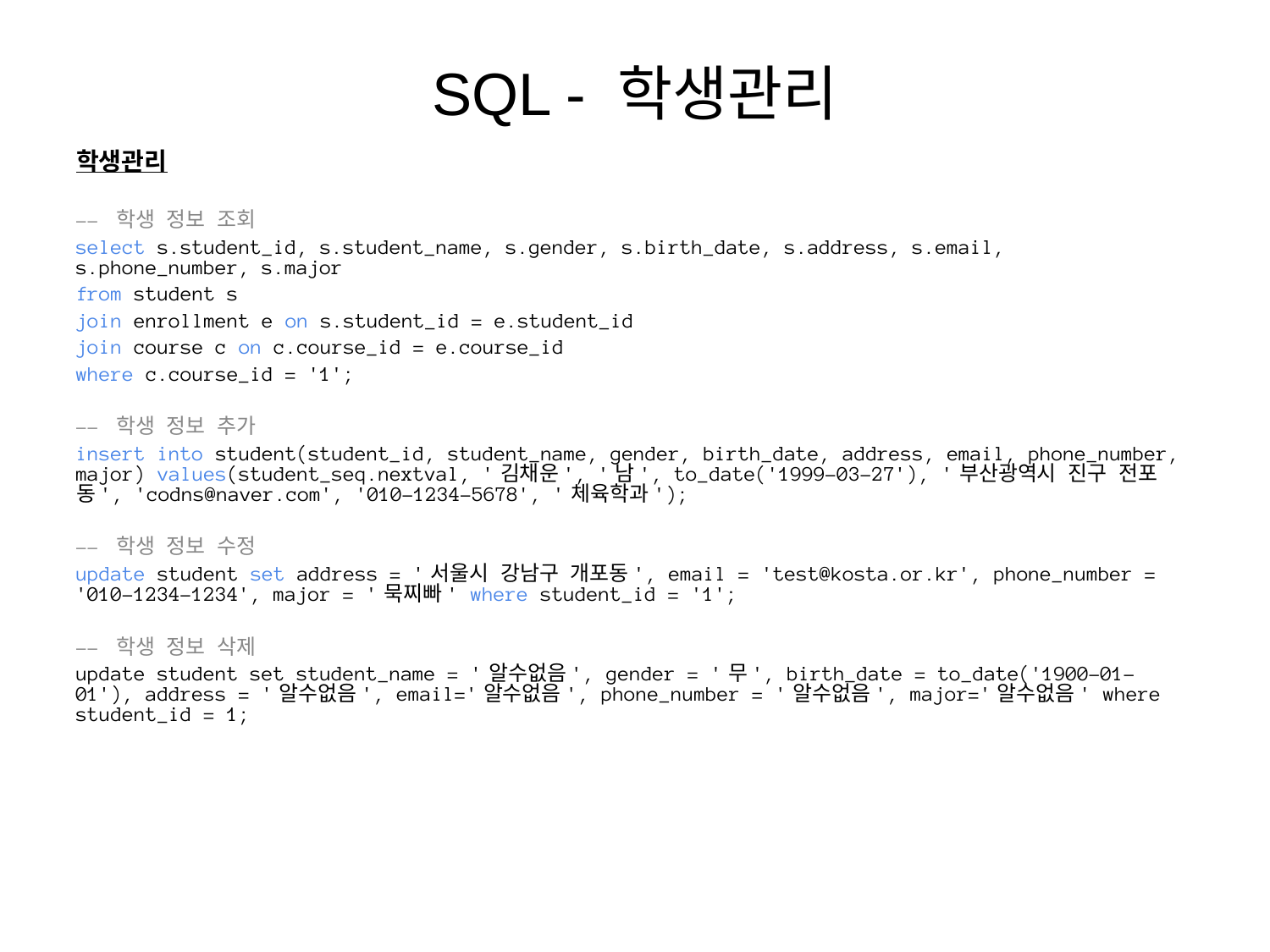

# SQL - 학생관리
학생관리

-- 학생 정보 조회
select s.student_id, s.student_name, s.gender, s.birth_date, s.address, s.email, s.phone_number, s.major
from student s
join enrollment e on s.student_id = e.student_id
join course c on c.course_id = e.course_id
where c.course_id = '1';

-- 학생 정보 추가
insert into student(student_id, student_name, gender, birth_date, address, email, phone_number, major) values(student_seq.nextval, '김채운', '남', to_date('1999-03-27'), '부산광역시 진구 전포동', 'codns@naver.com', '010-1234-5678', '체육학과');

-- 학생 정보 수정
update student set address = '서울시 강남구 개포동', email = 'test@kosta.or.kr', phone_number = '010-1234-1234', major = '묵찌빠' where student_id = '1';

-- 학생 정보 삭제
update student set student_name = '알수없음', gender = '무', birth_date = to_date('1900-01-01'), address = '알수없음', email='알수없음', phone_number = '알수없음', major='알수없음' where student_id = 1;